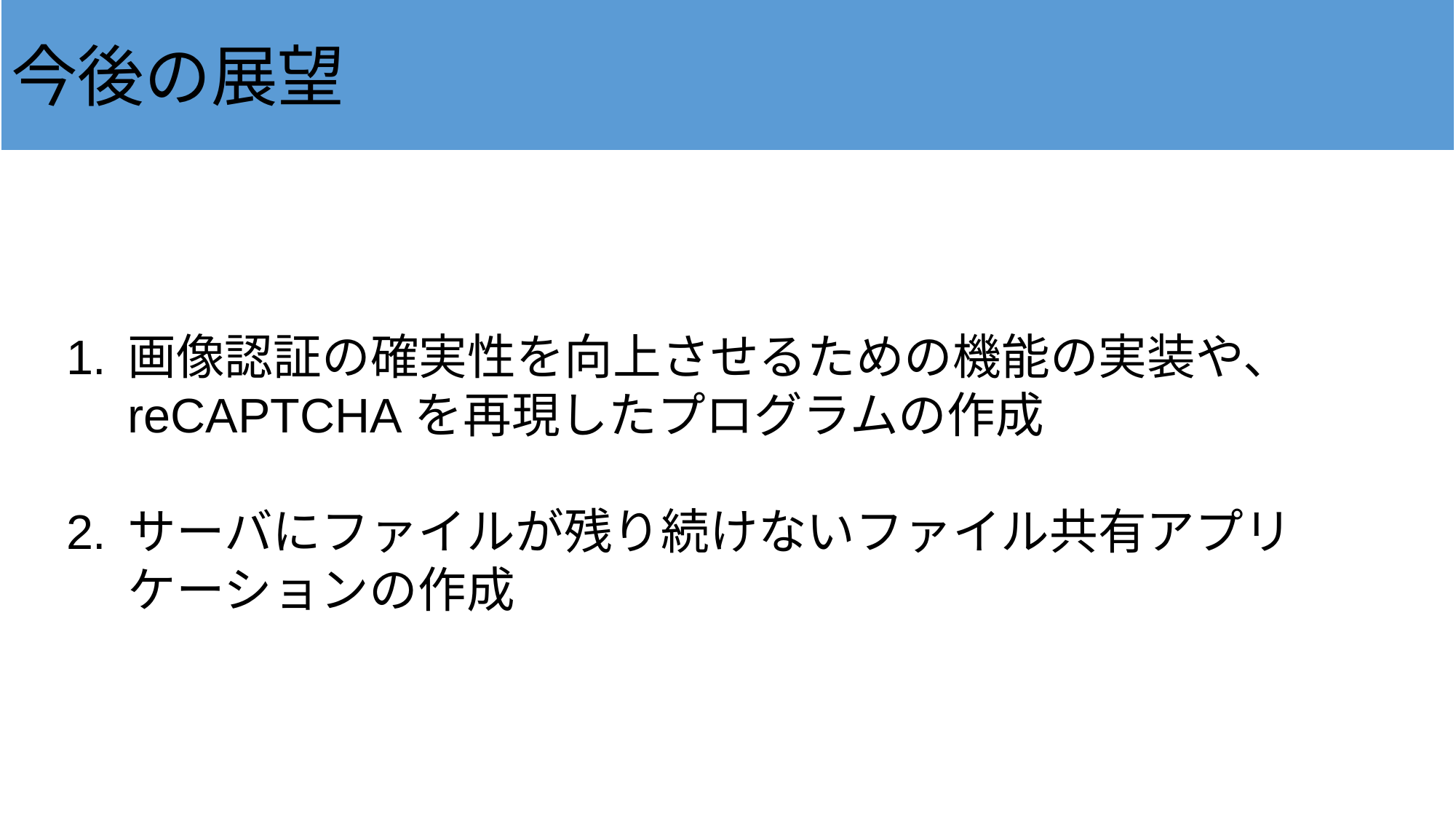

# 今後の展望

画像認証の確実性を向上させるための機能の実装や、    reCAPTCHAを再現したプログラムの作成

サーバにファイルが残り続けないファイル共有アプリケーションの作成